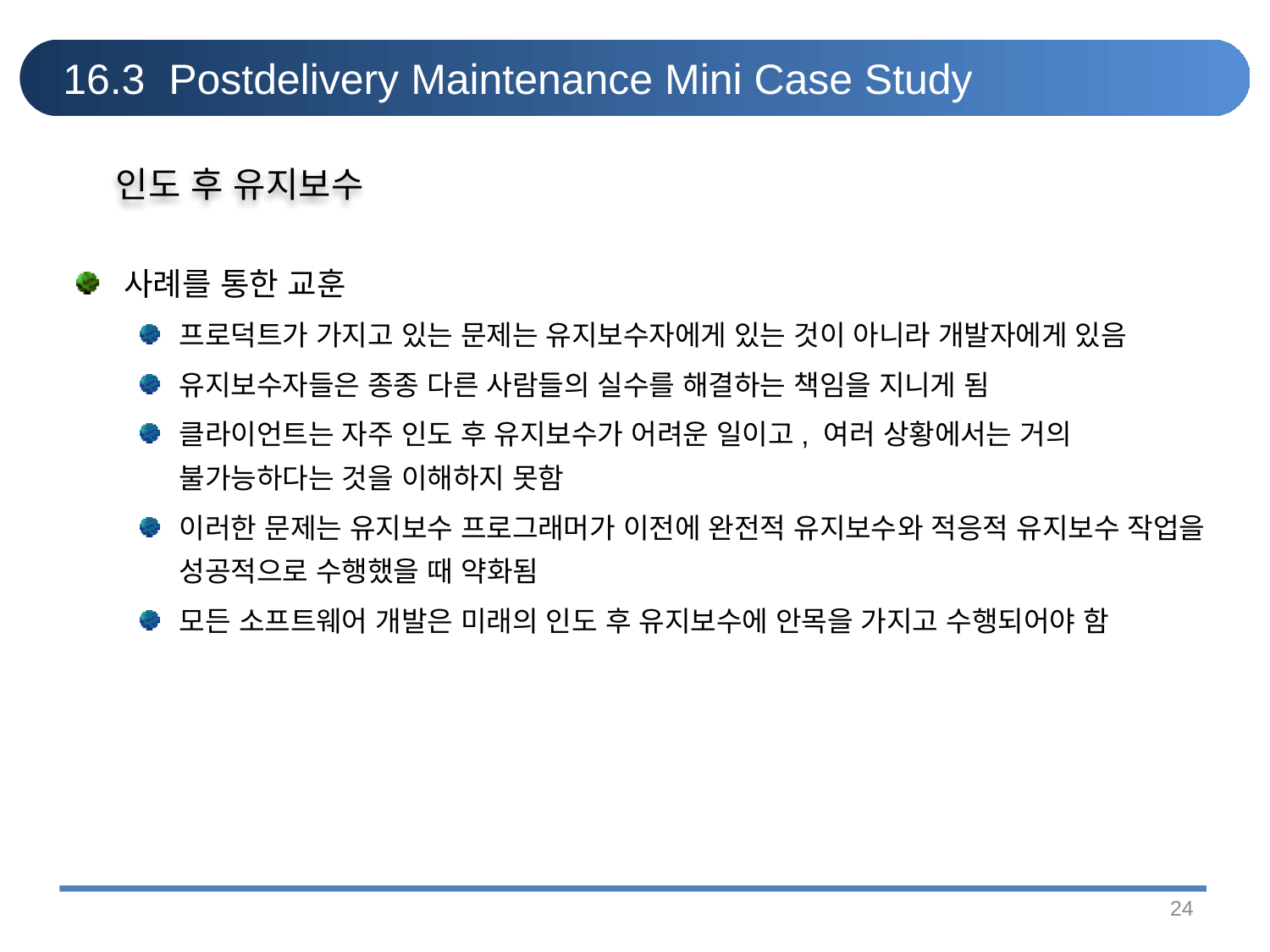

# 16.3  Postdelivery Maintenance Mini Case Study
인도 후 유지보수
사례를 통한 교훈
프로덕트가 가지고 있는 문제는 유지보수자에게 있는 것이 아니라 개발자에게 있음
유지보수자들은 종종 다른 사람들의 실수를 해결하는 책임을 지니게 됨
클라이언트는 자주 인도 후 유지보수가 어려운 일이고, 여러 상황에서는 거의 불가능하다는 것을 이해하지 못함
이러한 문제는 유지보수 프로그래머가 이전에 완전적 유지보수와 적응적 유지보수 작업을 성공적으로 수행했을 때 약화됨
모든 소프트웨어 개발은 미래의 인도 후 유지보수에 안목을 가지고 수행되어야 함
24